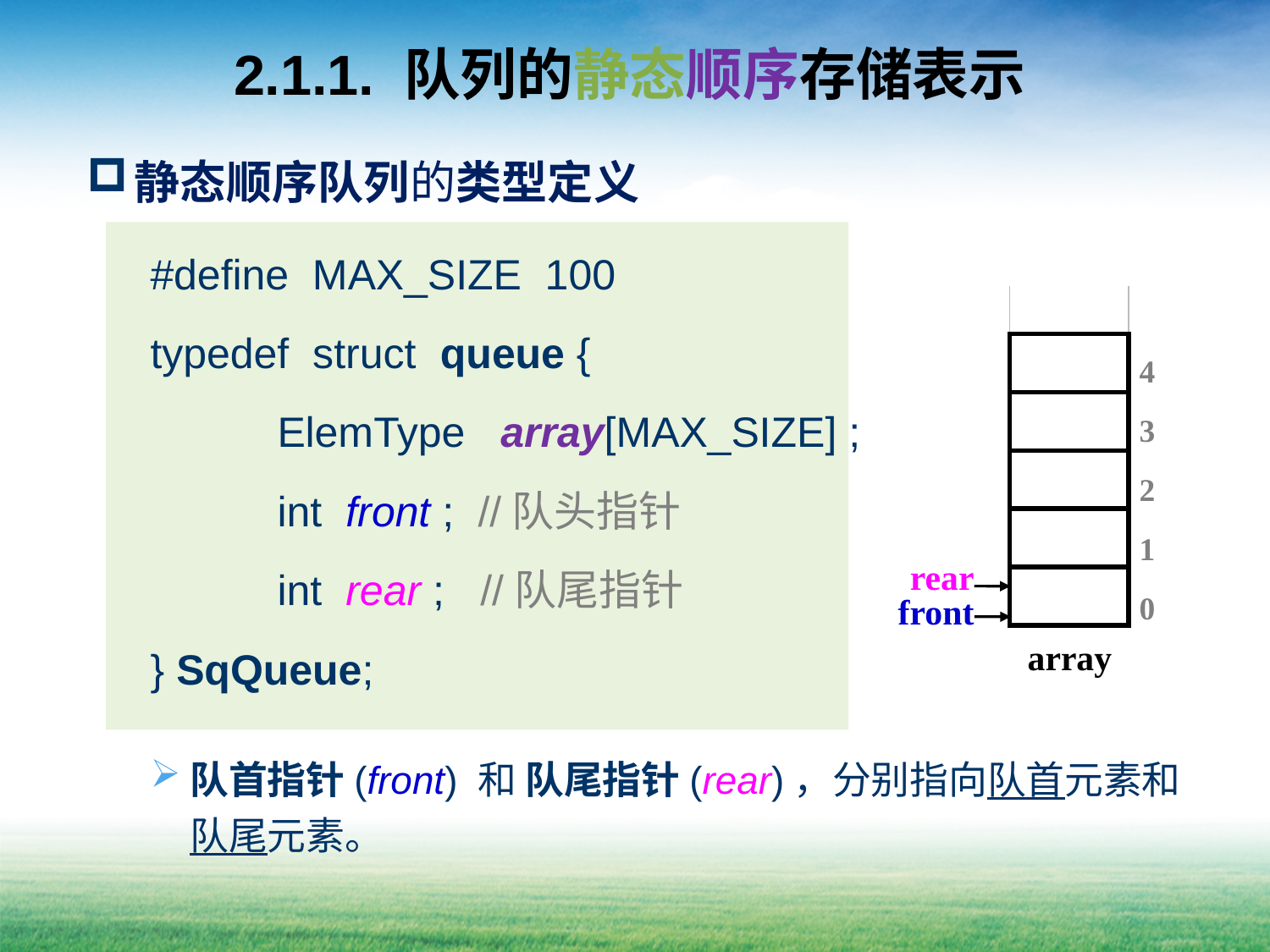

# 2.1.1. 队列的静态顺序存储表示
静态顺序队列的类型定义
#define  MAX_SIZE  100
typedef  struct  queue {
	ElemType   array[MAX_SIZE] ;
	int  front ;  //队头指针
	int  rear ;   //队尾指针
} SqQueue;
队首指针(front) 和 队尾指针(rear)，分别指向队首元素和队尾元素。

|  |
| --- |
|  |
|  |
|  |
|  |
|  |
4
3
2
1
rear
front

0

array